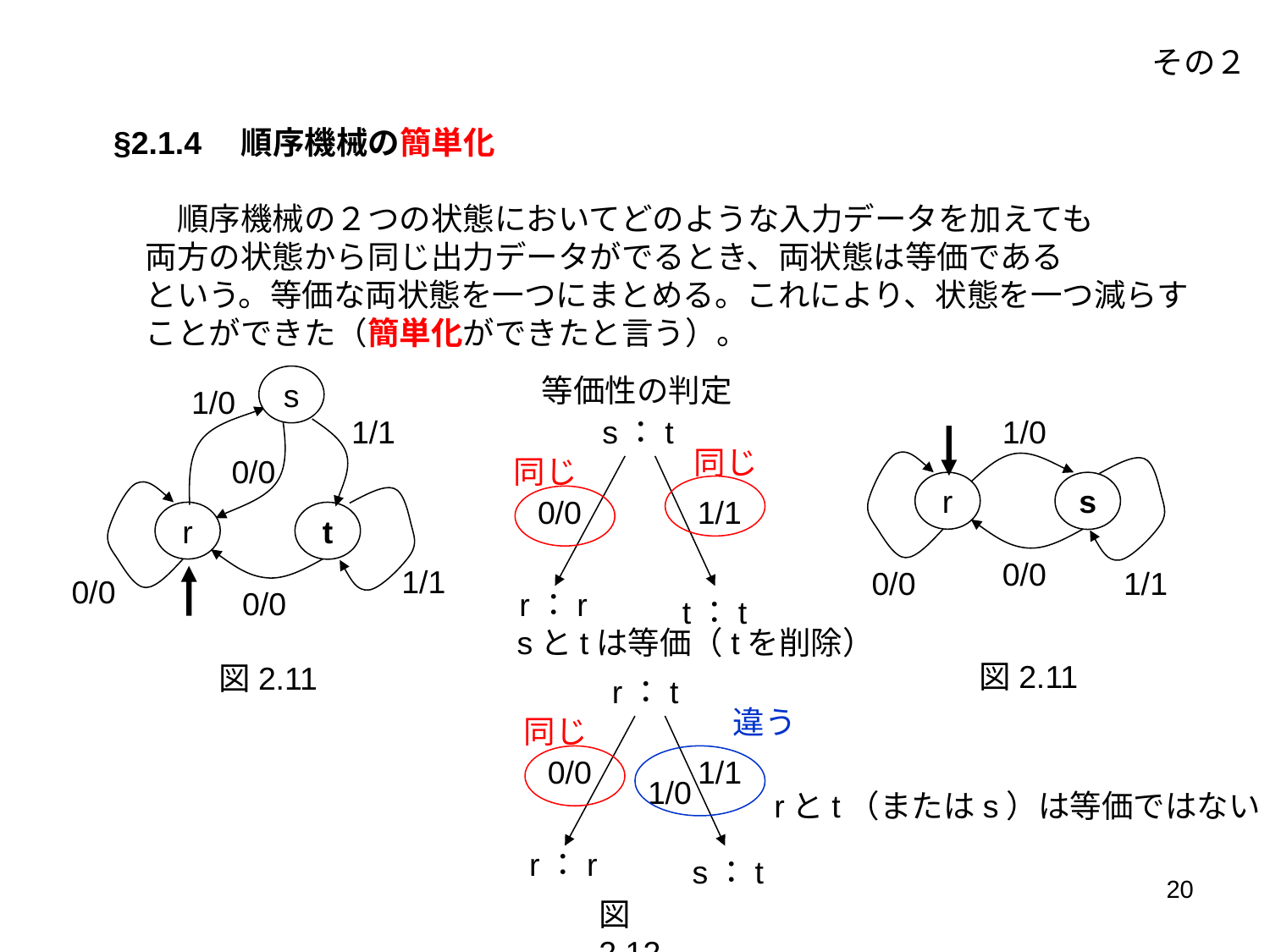

その２
§2.1.4　順序機械の簡単化

　　順序機械の２つの状態においてどのような入力データを加えても
　両方の状態から同じ出力データがでるとき、両状態は等価である
　という。等価な両状態を一つにまとめる。これにより、状態を一つ減らす
　ことができた（簡単化ができたと言う）。

等価性の判定
s
1/0
1/1
s：t
1/0

同じ
同じ
0/0

r
s

0/0
1/1
r
t

0/0

1/1
0/0
1/1
0/0

0/0
r：r
t：t
sとtは等価（tを削除）
図2.11
図2.11
r：t
違う
同じ

0/0

1/1
1/0
rとt（またはs）は等価ではない
r：r
s：t
20
図2.12